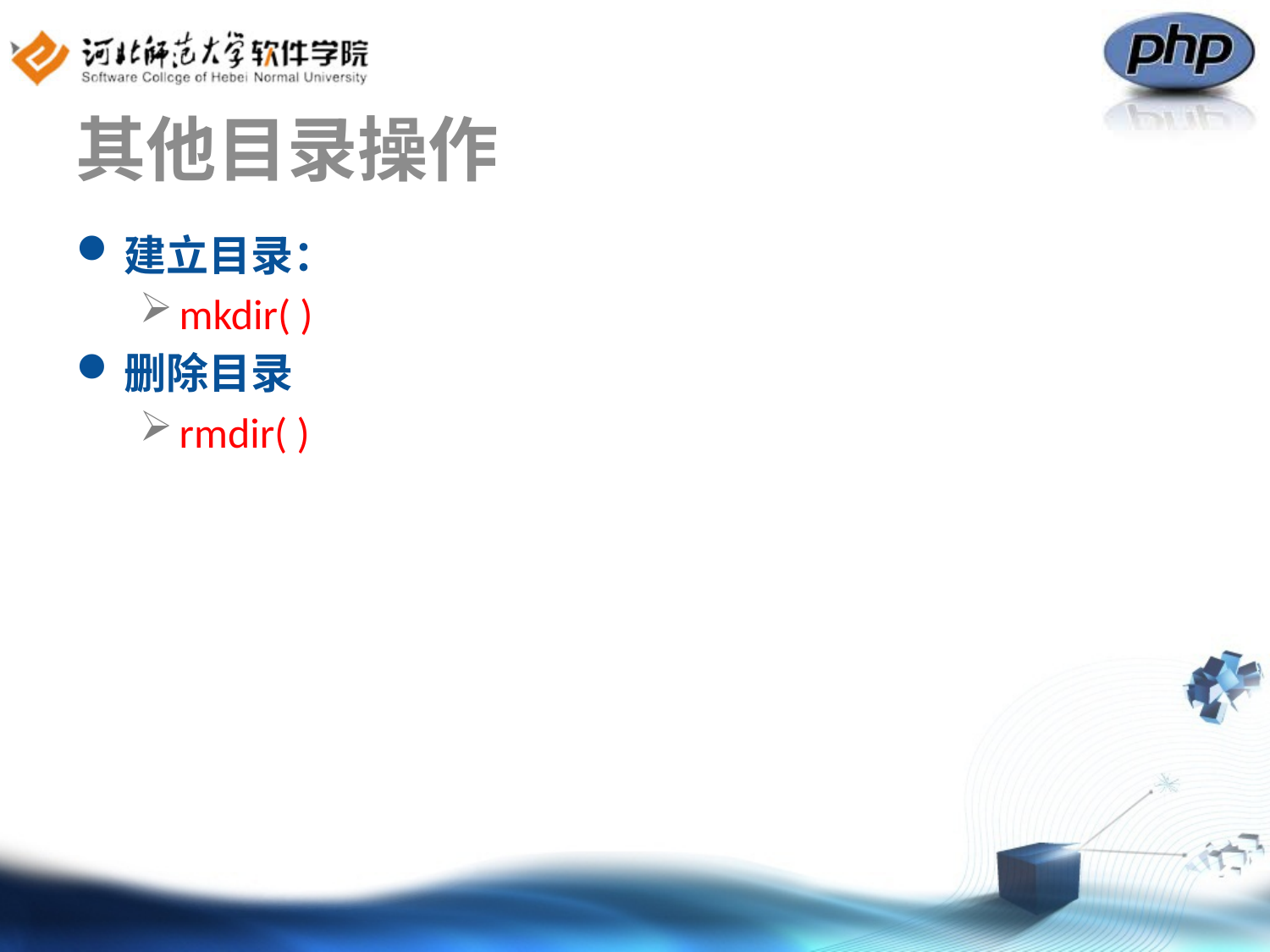

# 其他目录操作
建立目录：
mkdir( )
删除目录
rmdir( )